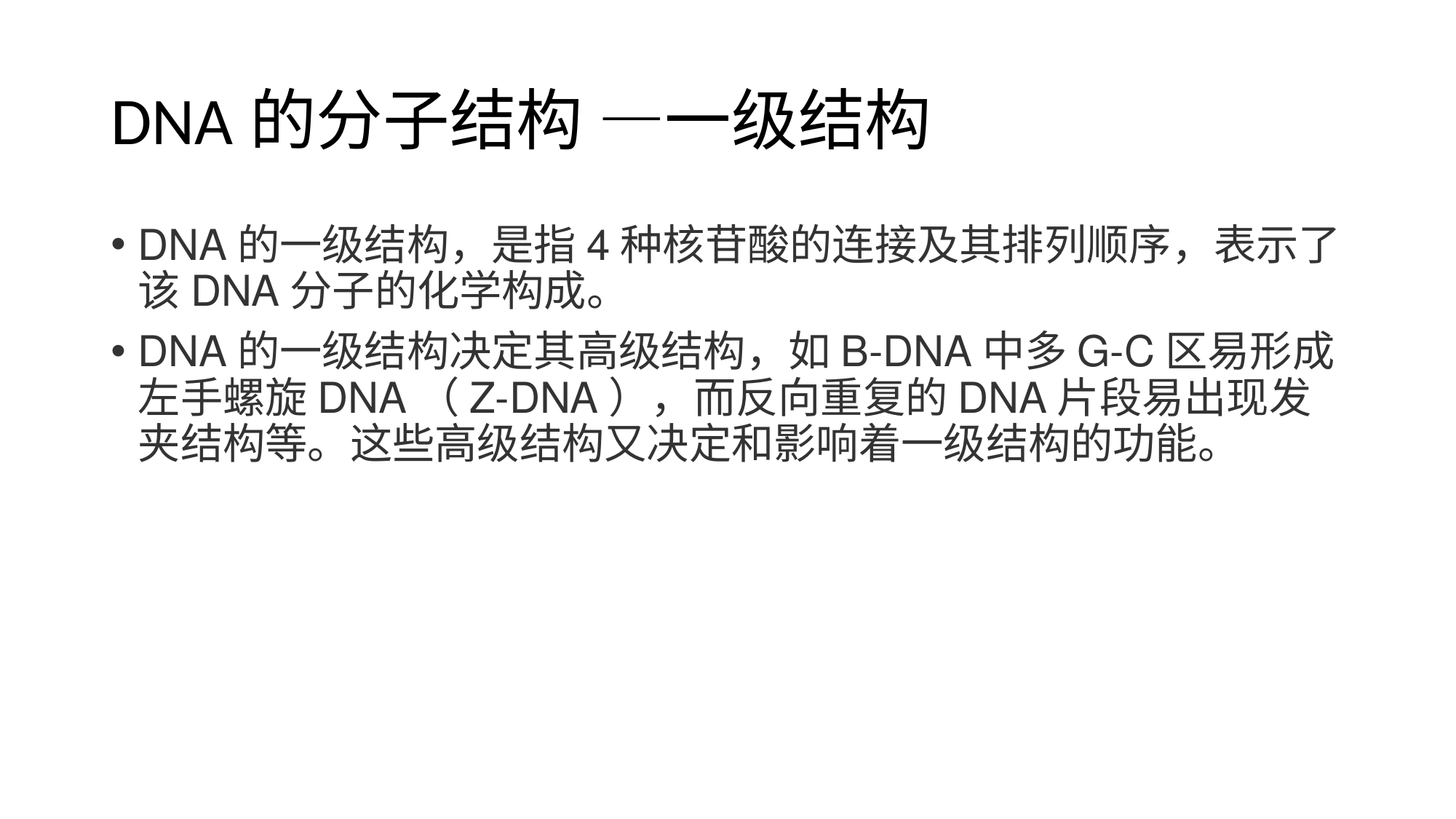

# DNA的分子结构 —一级结构
DNA的一级结构，是指4种核苷酸的连接及其排列顺序，表示了该DNA分子的化学构成。
DNA的一级结构决定其高级结构，如B-DNA中多G-C区易形成左手螺旋DNA（Z-DNA），而反向重复的DNA片段易出现发夹结构等。这些高级结构又决定和影响着一级结构的功能。